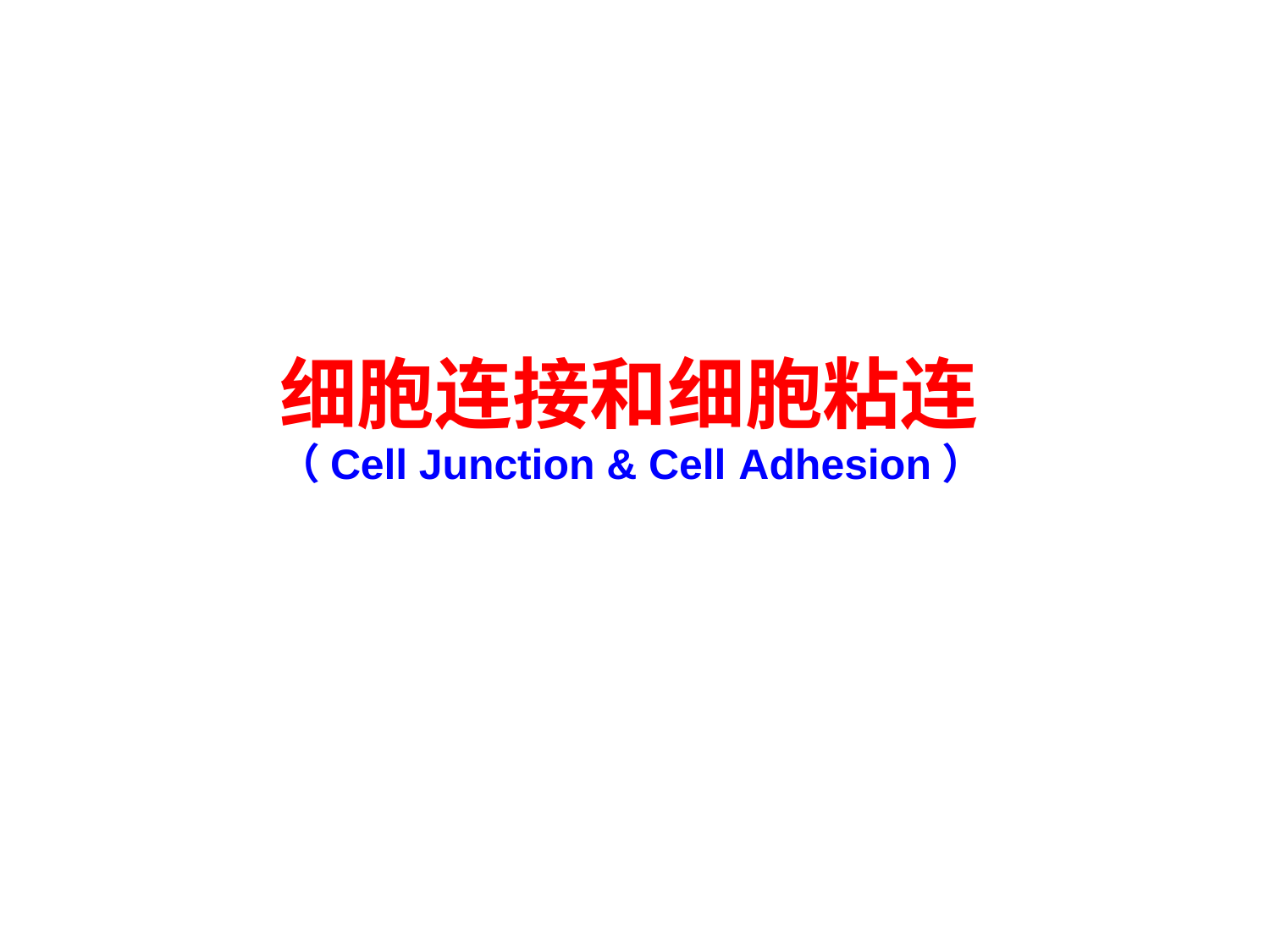

# 细胞连接和细胞粘连
（Cell Junction & Cell Adhesion）